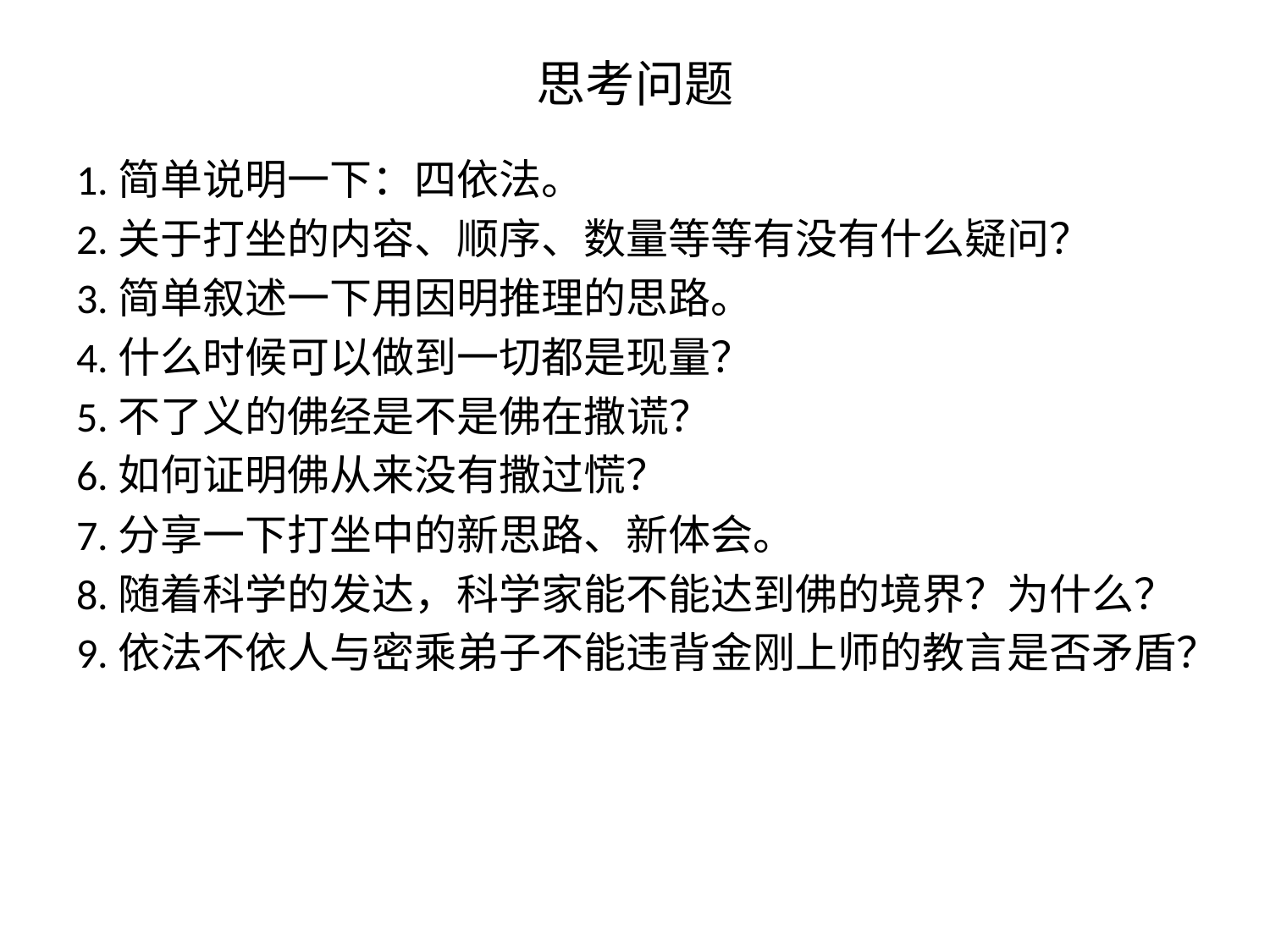

# 思考问题
1.简单说明一下：四依法。
2.关于打坐的内容、顺序、数量等等有没有什么疑问？
3.简单叙述一下用因明推理的思路。
4.什么时候可以做到一切都是现量？
5.不了义的佛经是不是佛在撒谎？
6.如何证明佛从来没有撒过慌？
7.分享一下打坐中的新思路、新体会。
8.随着科学的发达，科学家能不能达到佛的境界？为什么？
9.依法不依人与密乘弟子不能违背金刚上师的教言是否矛盾？